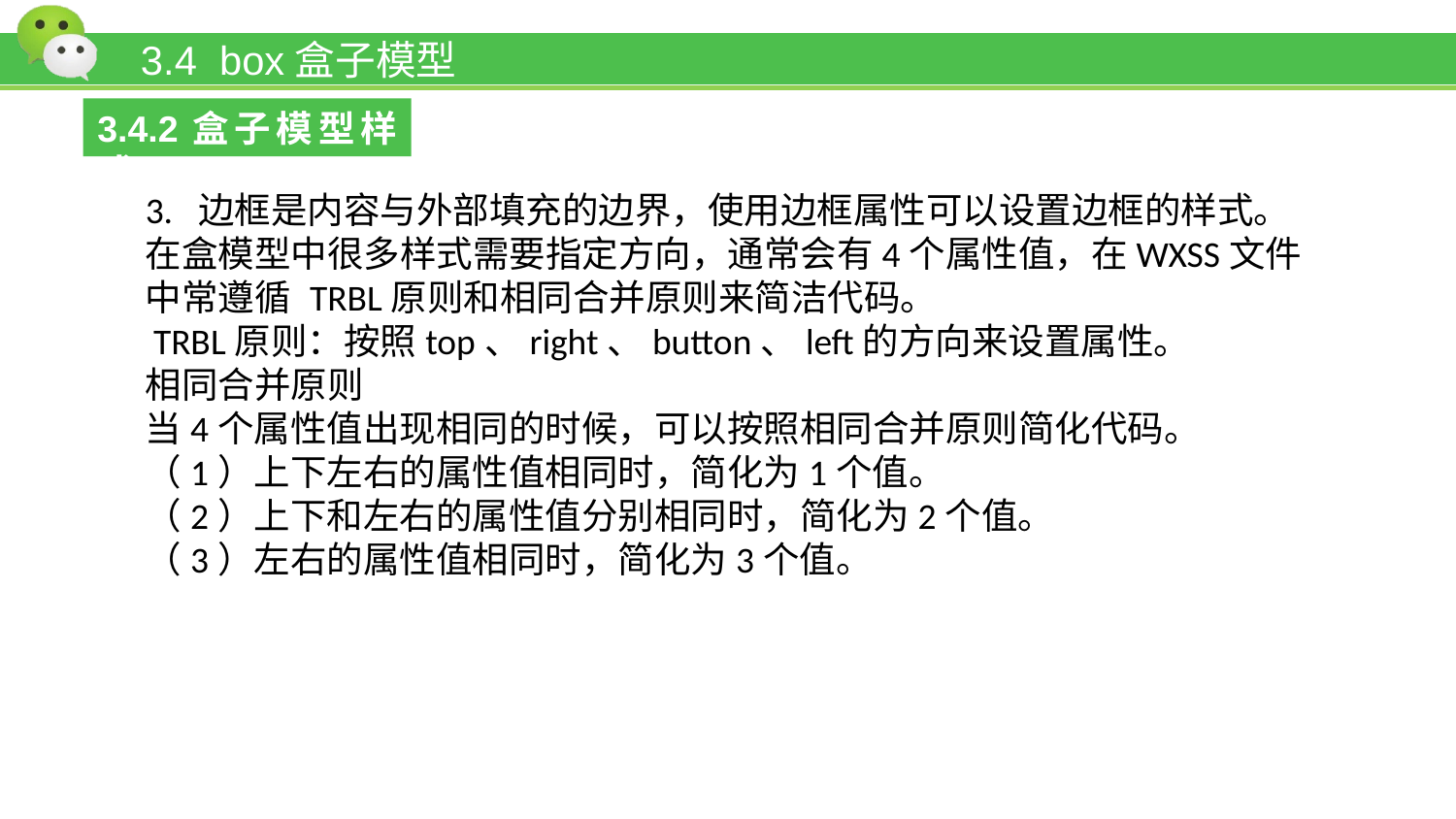

# 3.4  box盒子模型
3.4.2盒子模型样式
3.  边框是内容与外部填充的边界，使用边框属性可以设置边框的样式。
在盒模型中很多样式需要指定方向，通常会有4个属性值，在WXSS文件中常遵循 TRBL原则和相同合并原则来简洁代码。
 TRBL原则：按照top、right、button、left的方向来设置属性。
相同合并原则
当4个属性值出现相同的时候，可以按照相同合并原则简化代码。
（1）上下左右的属性值相同时，简化为1个值。
（2）上下和左右的属性值分别相同时，简化为2个值。
（3）左右的属性值相同时，简化为3个值。